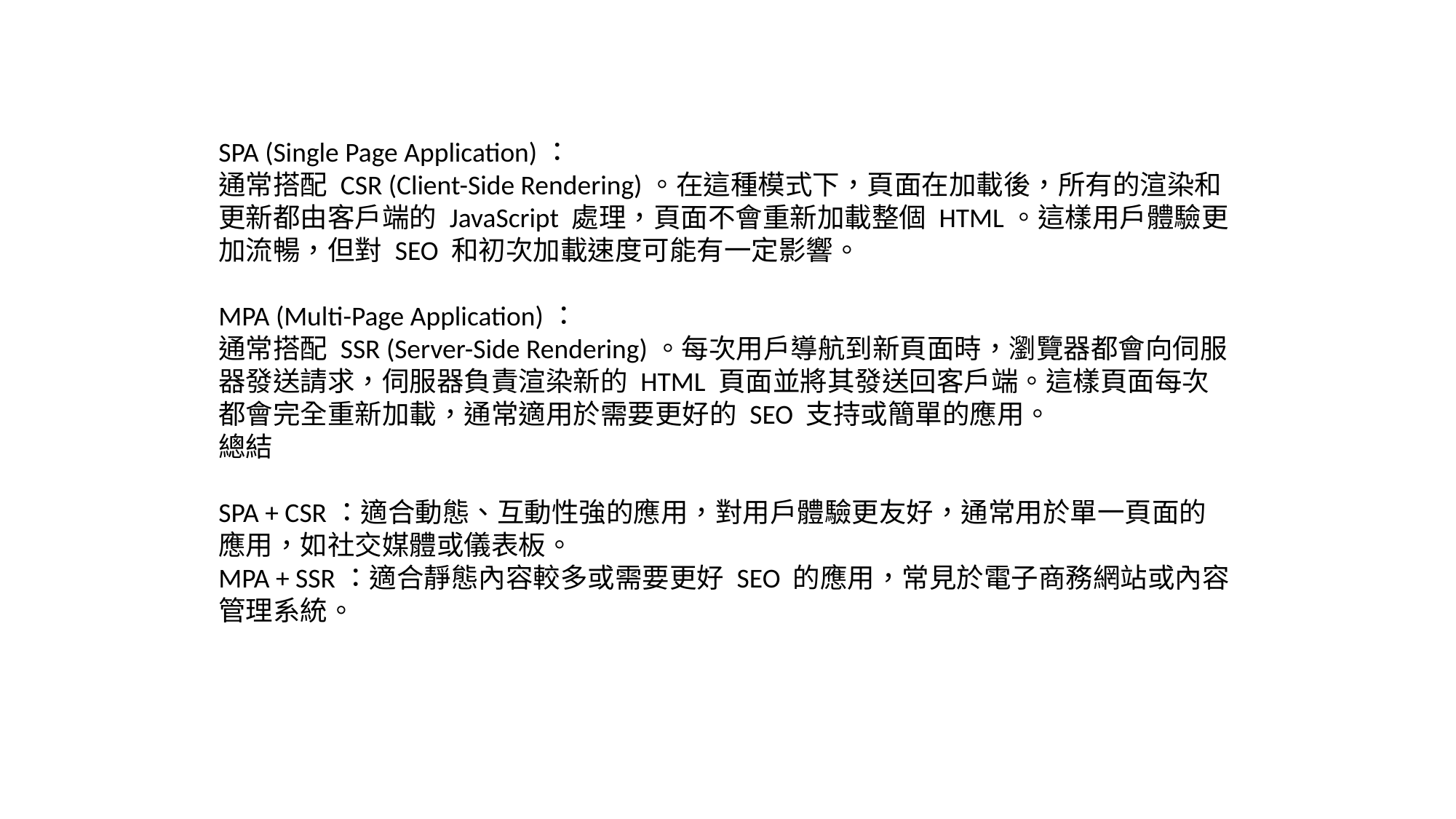

SPA (Single Page Application)：
通常搭配 CSR (Client-Side Rendering)。在這種模式下，頁面在加載後，所有的渲染和更新都由客戶端的 JavaScript 處理，頁面不會重新加載整個 HTML。這樣用戶體驗更加流暢，但對 SEO 和初次加載速度可能有一定影響。

MPA (Multi-Page Application)：
通常搭配 SSR (Server-Side Rendering)。每次用戶導航到新頁面時，瀏覽器都會向伺服器發送請求，伺服器負責渲染新的 HTML 頁面並將其發送回客戶端。這樣頁面每次都會完全重新加載，通常適用於需要更好的 SEO 支持或簡單的應用。
總結

SPA + CSR：適合動態、互動性強的應用，對用戶體驗更友好，通常用於單一頁面的應用，如社交媒體或儀表板。
MPA + SSR：適合靜態內容較多或需要更好 SEO 的應用，常見於電子商務網站或內容管理系統。